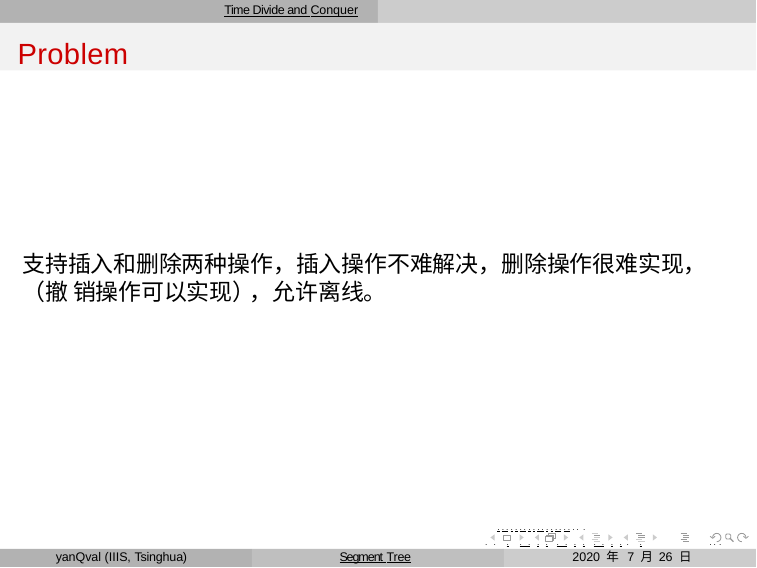

Time Divide and Conquer
Problem
支持插入和删除两种操作，插入操作不难解决，删除操作很难实现，（撤 销操作可以实现），允许离线。
. . . . . . . . . . . . . . . . . . . .
.   .     .     .   .   .   .    .   .   .   .    .   .   .   . .     .	. . .
2020 年  7 月 26 日	23 / 29

yanQval (IIIS, Tsinghua)
Segment Tree